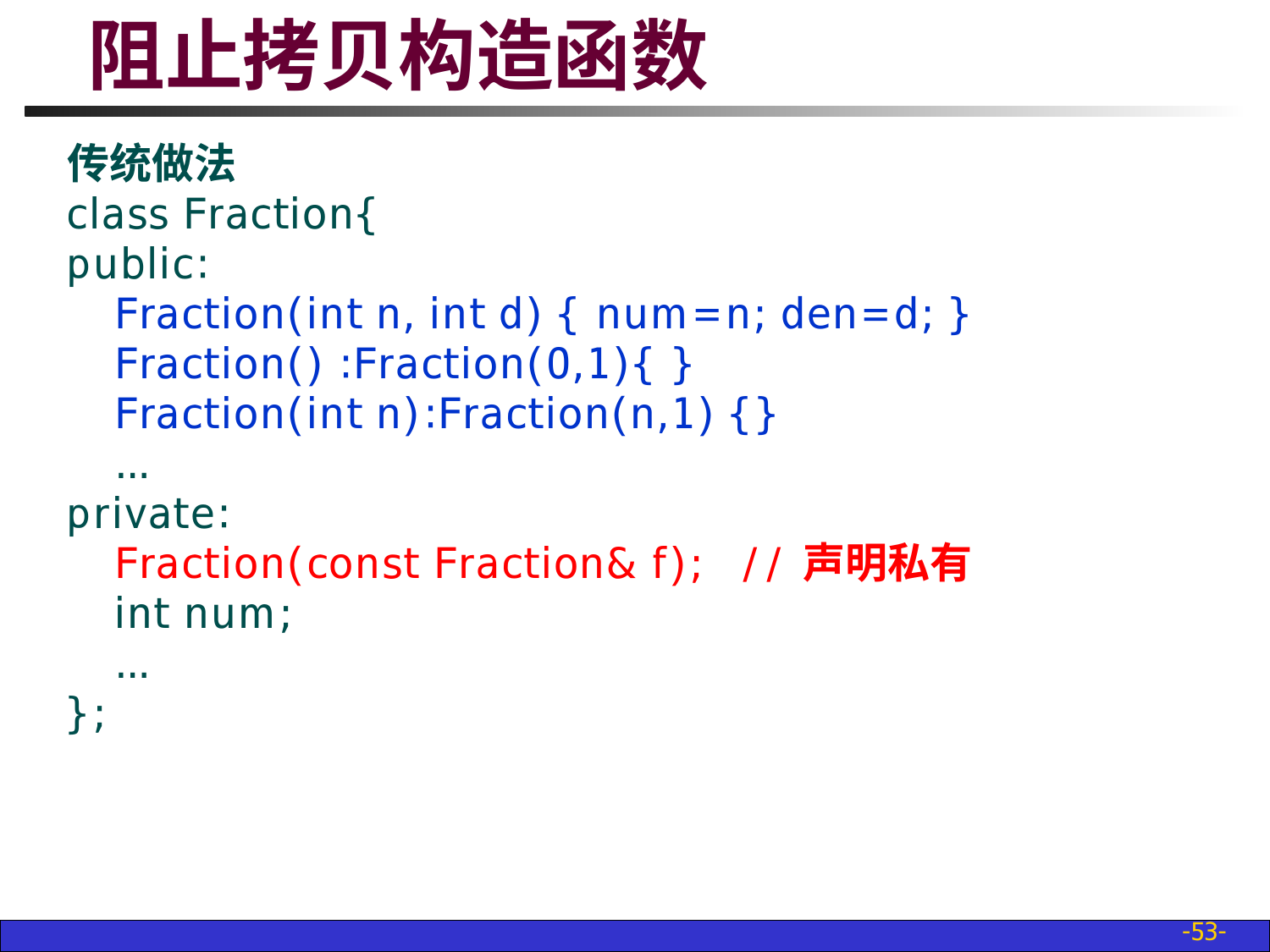

# 阻止拷贝构造函数
传统做法
class Fraction{
public:
	Fraction(int n, int d) { num=n; den=d; }
	Fraction() :Fraction(0,1){ }
	Fraction(int n):Fraction(n,1) {}
	…
private:
	Fraction(const Fraction& f);   //声明私有
	int num;
	…
};
-53-